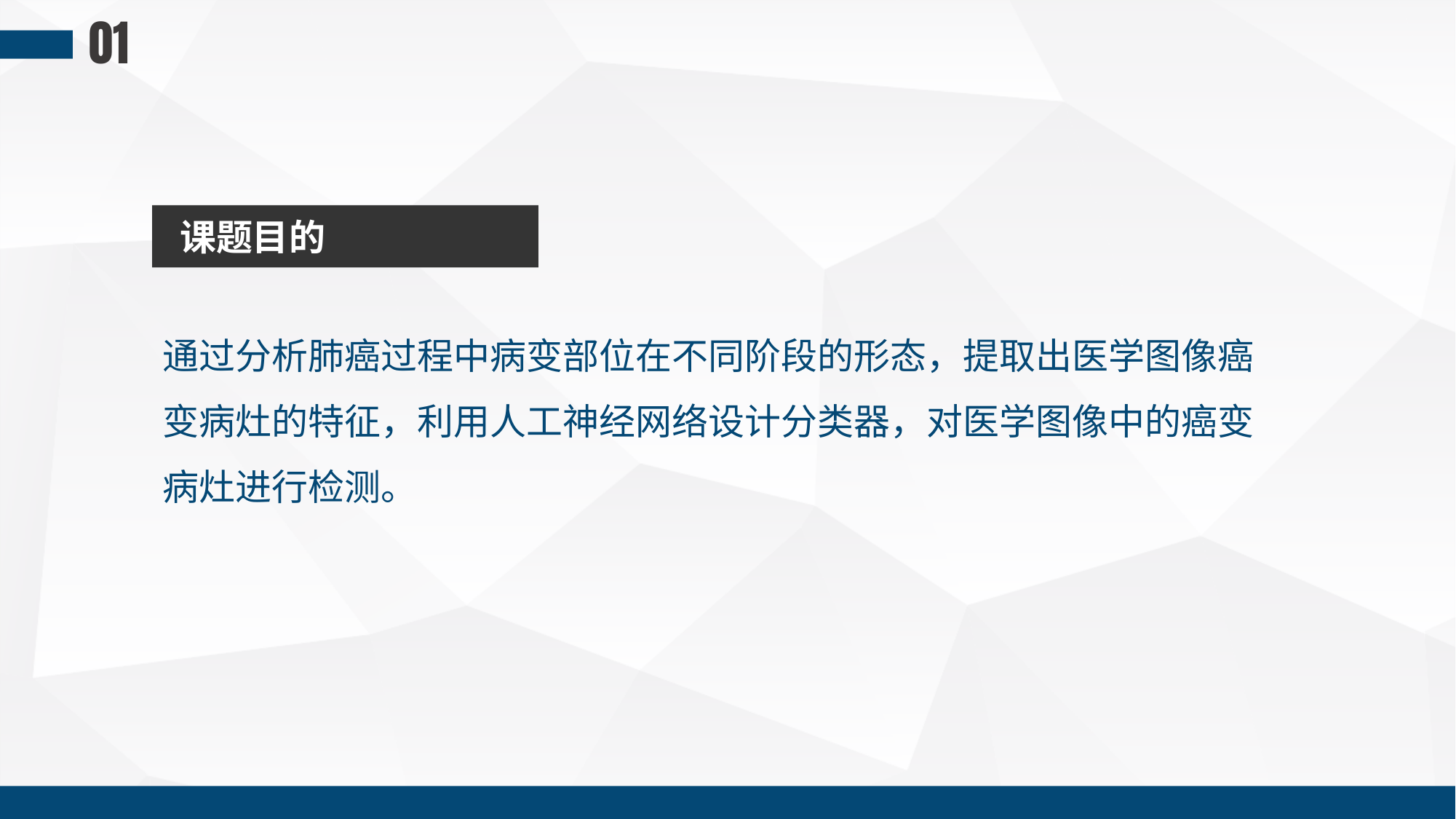

01

 课题目的
通过分析肺癌过程中病变部位在不同阶段的形态，提取出医学图像癌变病灶的特征，利用人工神经网络设计分类器，对医学图像中的癌变病灶进行检测。